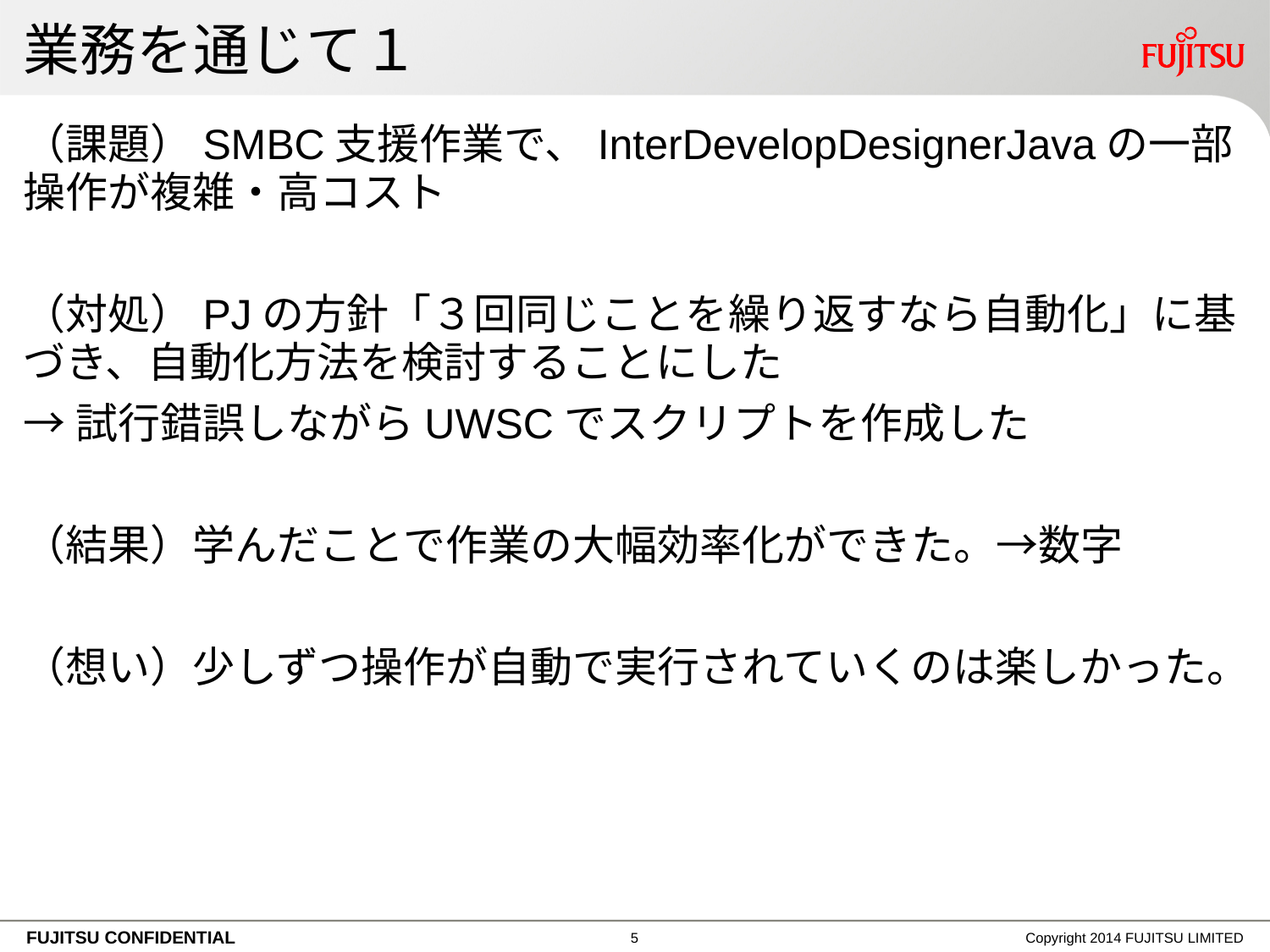

# 業務を通じて１
（課題）SMBC支援作業で、InterDevelopDesignerJavaの一部操作が複雑・高コスト

（対処）PJの方針「３回同じことを繰り返すなら自動化」に基づき、自動化方法を検討することにした
→試行錯誤しながらUWSCでスクリプトを作成した

（結果）学んだことで作業の大幅効率化ができた。→数字

（想い）少しずつ操作が自動で実行されていくのは楽しかった。
5
Copyright 2014 FUJITSU LIMITED